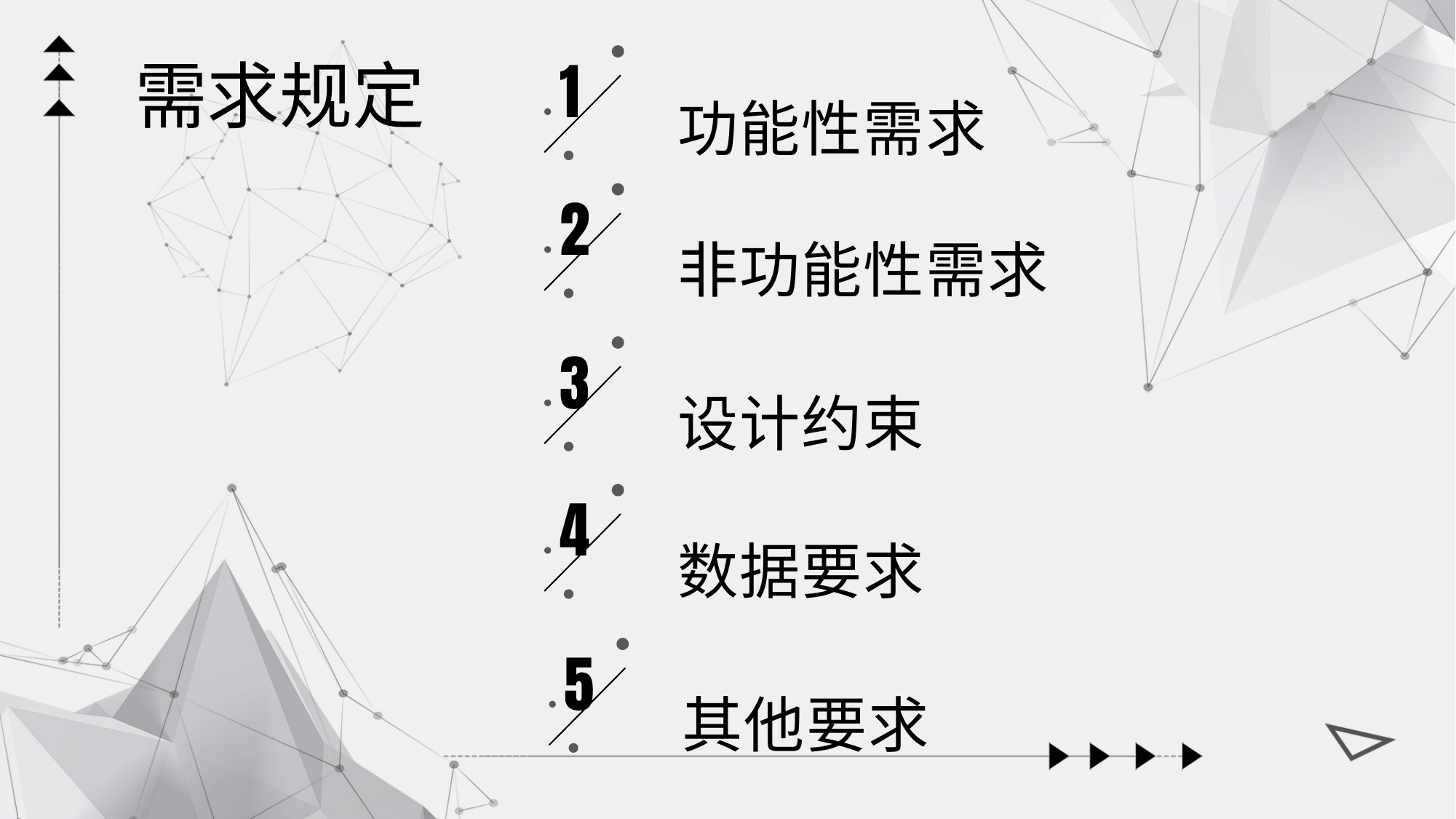

需求规定

1
功能性需求

2

非功能性需求

3

设计约束

4

数据要求

5

其他要求